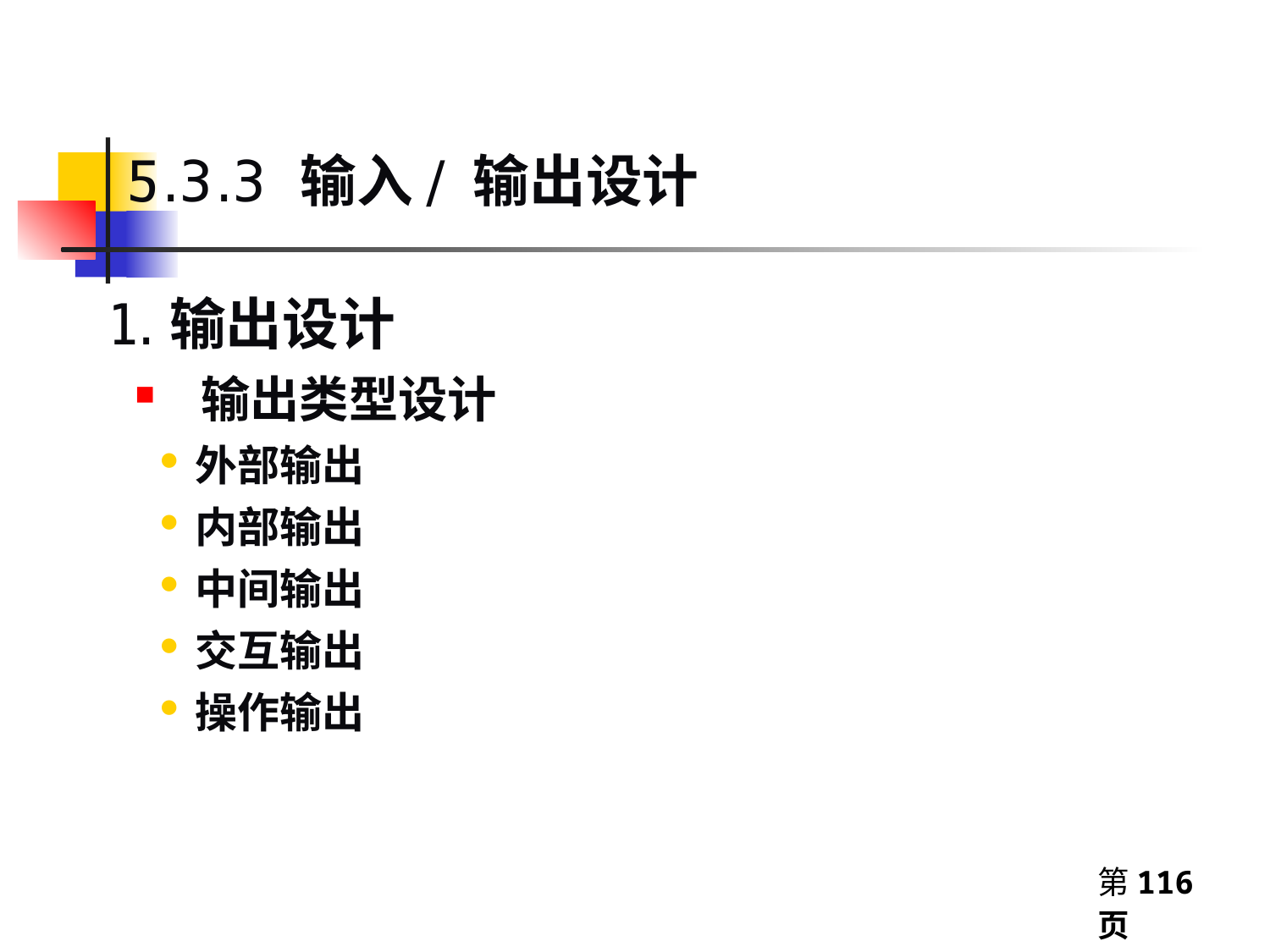

5.3.3 输入/输出设计
1.输出设计
   输出类型设计
外部输出
内部输出
中间输出
交互输出
操作输出